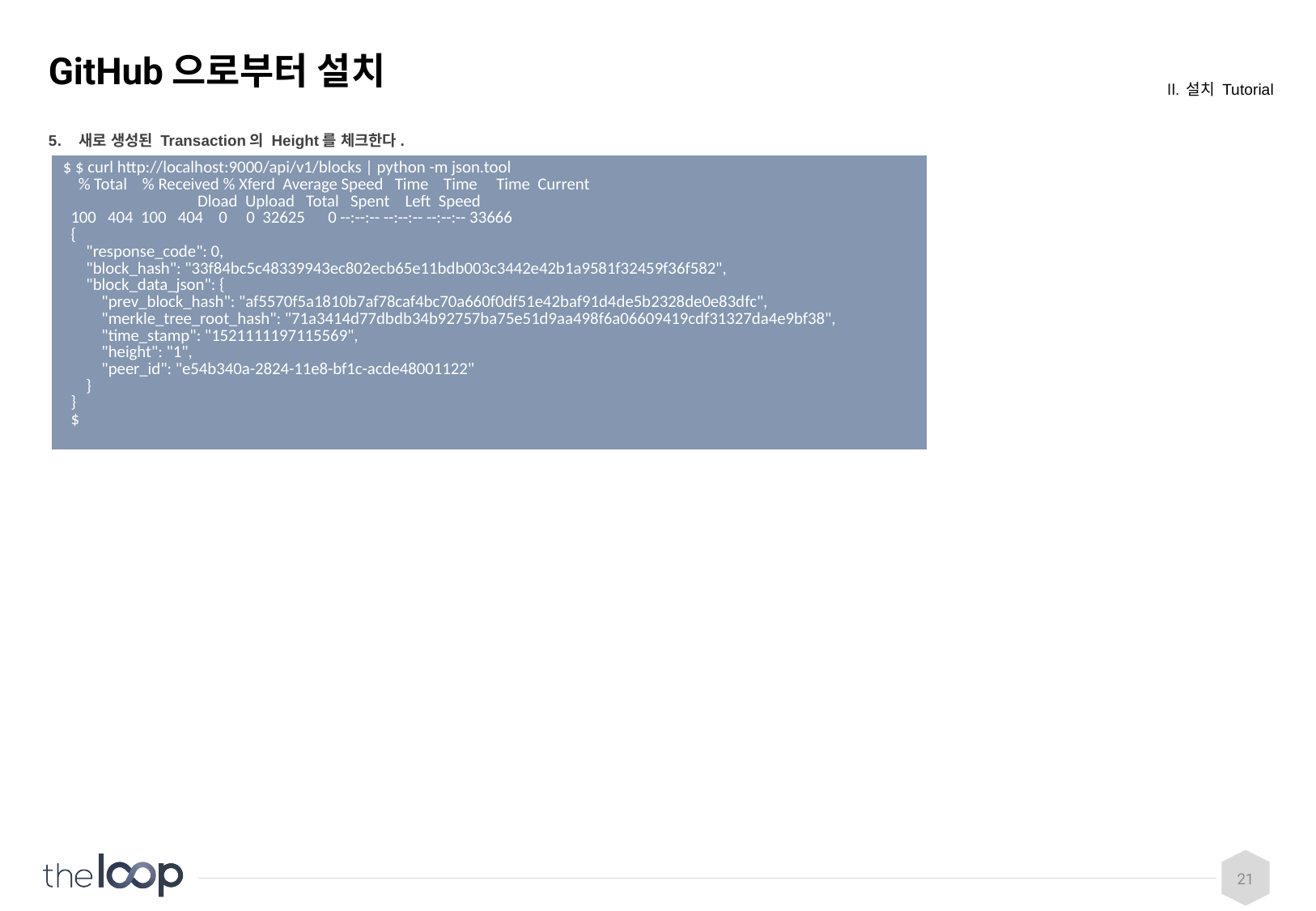

# GitHub으로부터 설치
II. 설치 Tutorial

새로 생성된 Transaction의 Height를 체크한다.

| $ $ curl http://localhost:9000/api/v1/blocks | python -m json.tool % Total % Received % Xferd Average Speed Time Time Time Current Dload Upload Total Spent Left Speed 100 404 100 404 0 0 32625 0 --:--:-- --:--:-- --:--:-- 33666 { "response\_code": 0, "block\_hash": "33f84bc5c48339943ec802ecb65e11bdb003c3442e42b1a9581f32459f36f582", "block\_data\_json": { "prev\_block\_hash": "af5570f5a1810b7af78caf4bc70a660f0df51e42baf91d4de5b2328de0e83dfc", "merkle\_tree\_root\_hash": "71a3414d77dbdb34b92757ba75e51d9aa498f6a06609419cdf31327da4e9bf38", "time\_stamp": "1521111197115569", "height": "1", "peer\_id": "e54b340a-2824-11e8-bf1c-acde48001122" } } $ |
| --- |
21